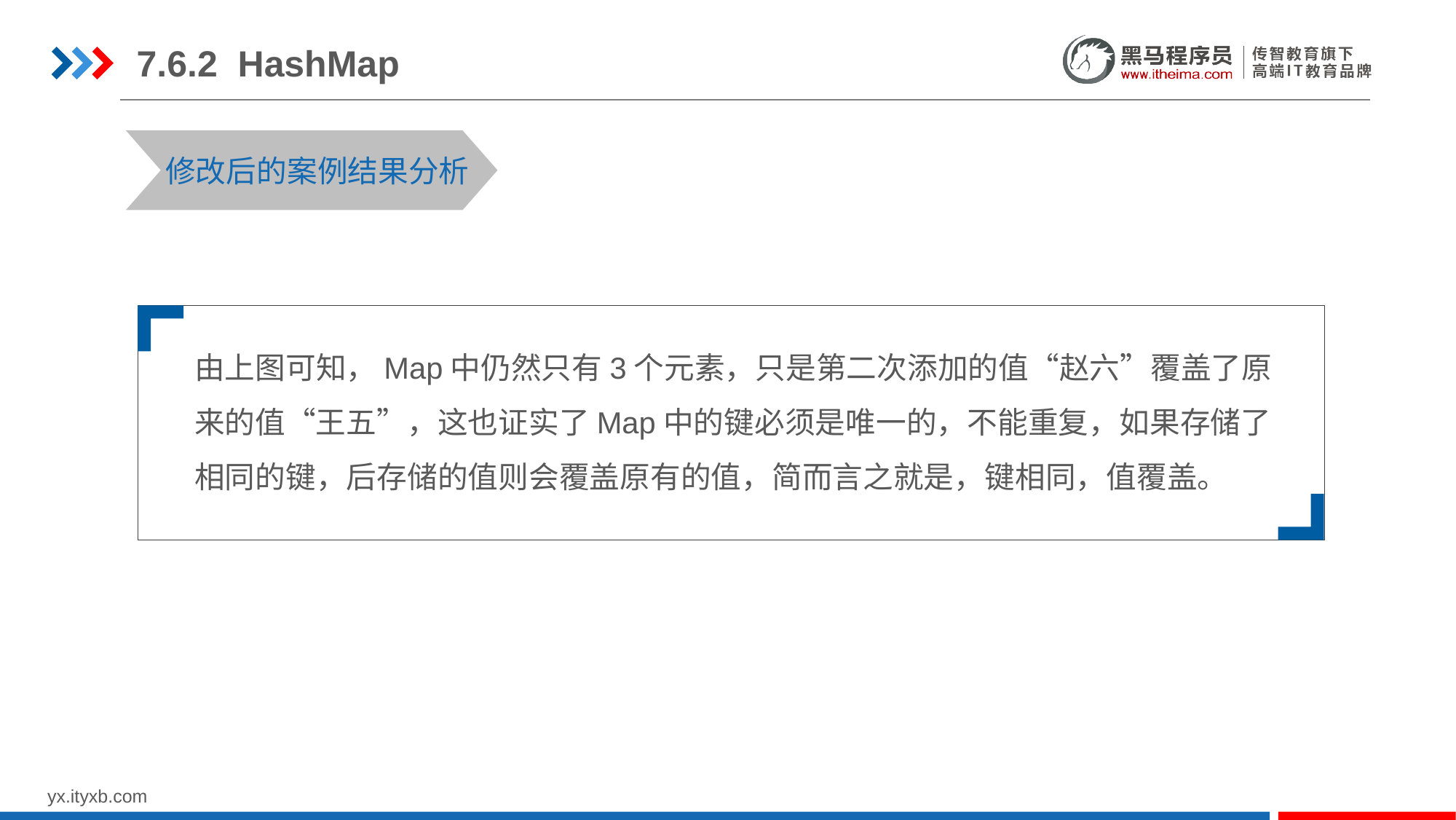

7.6.2  HashMap

修改后的案例结果分析

由上图可知，Map中仍然只有3个元素，只是第二次添加的值“赵六”覆盖了原来的值“王五”，这也证实了Map中的键必须是唯一的，不能重复，如果存储了相同的键，后存储的值则会覆盖原有的值，简而言之就是，键相同，值覆盖。